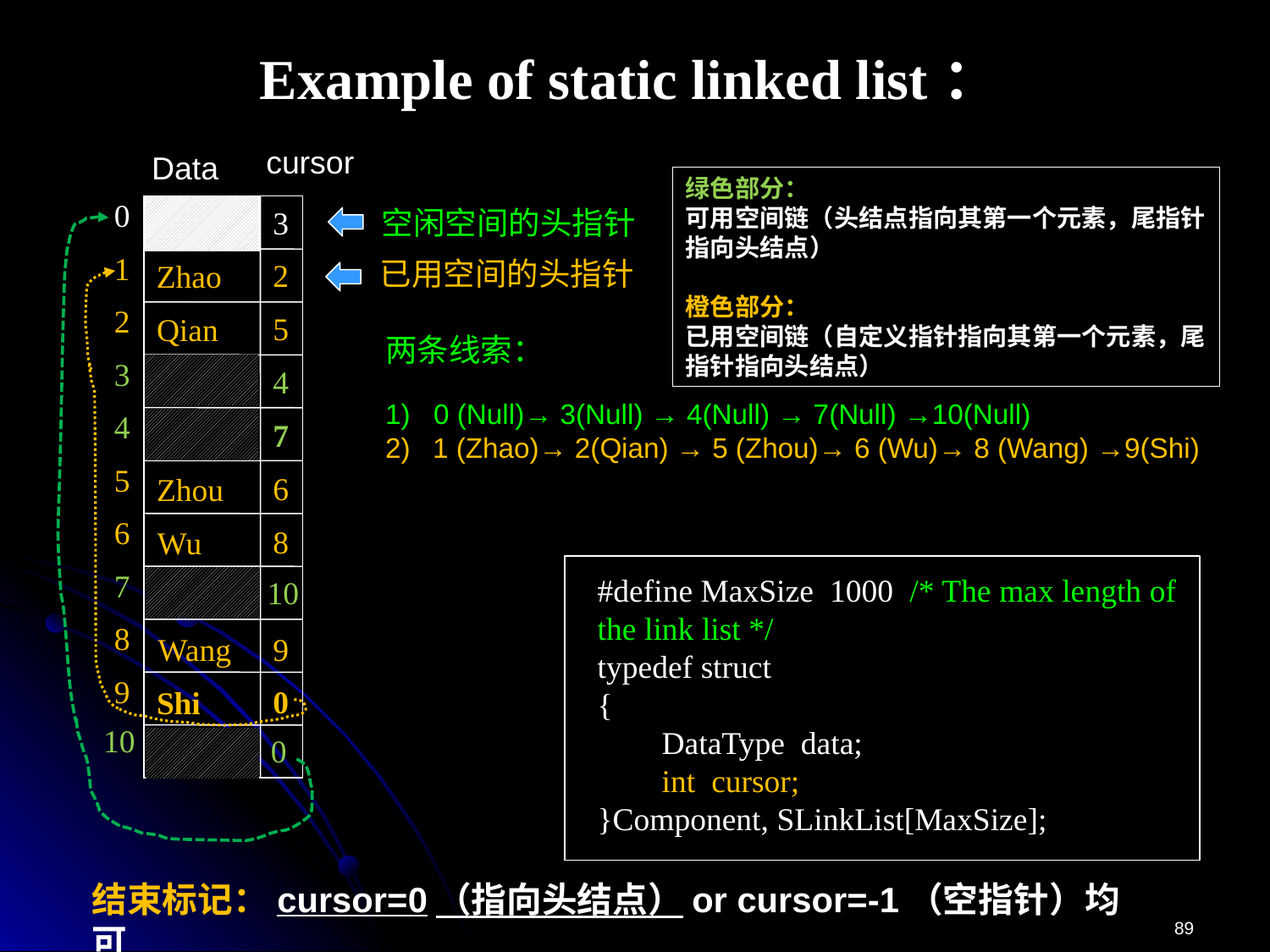

Example of static linked list：
cursor
Data
绿色部分：
可用空间链（头结点指向其第一个元素，尾指针指向头结点）

橙色部分：
已用空间链（自定义指针指向其第一个元素，尾指针指向头结点）
0
1
2
3
4
5
6
7
8
9
10

空闲空间的头指针

3

已用空间的头指针
2
Zhao

5
Qian
两条线索：

1)   0 (Null)→ 3(Null) → 4(Null) → 7(Null) →10(Null)
1 (Zhao)→ 2(Qian) → 5 (Zhou)→ 6 (Wu)→ 8 (Wang) →9(Shi)

4
Sun

7
Li
6
Zhou
8
Wu

#define MaxSize  1000  /* The max length of the link list */
typedef struct
{
        DataType  data;
        int  cursor;
}Component, SLinkList[MaxSize];
10

9
Wang
0
Shi
0

结束标记：cursor=0（指向头结点）or cursor=-1（空指针）均可

89